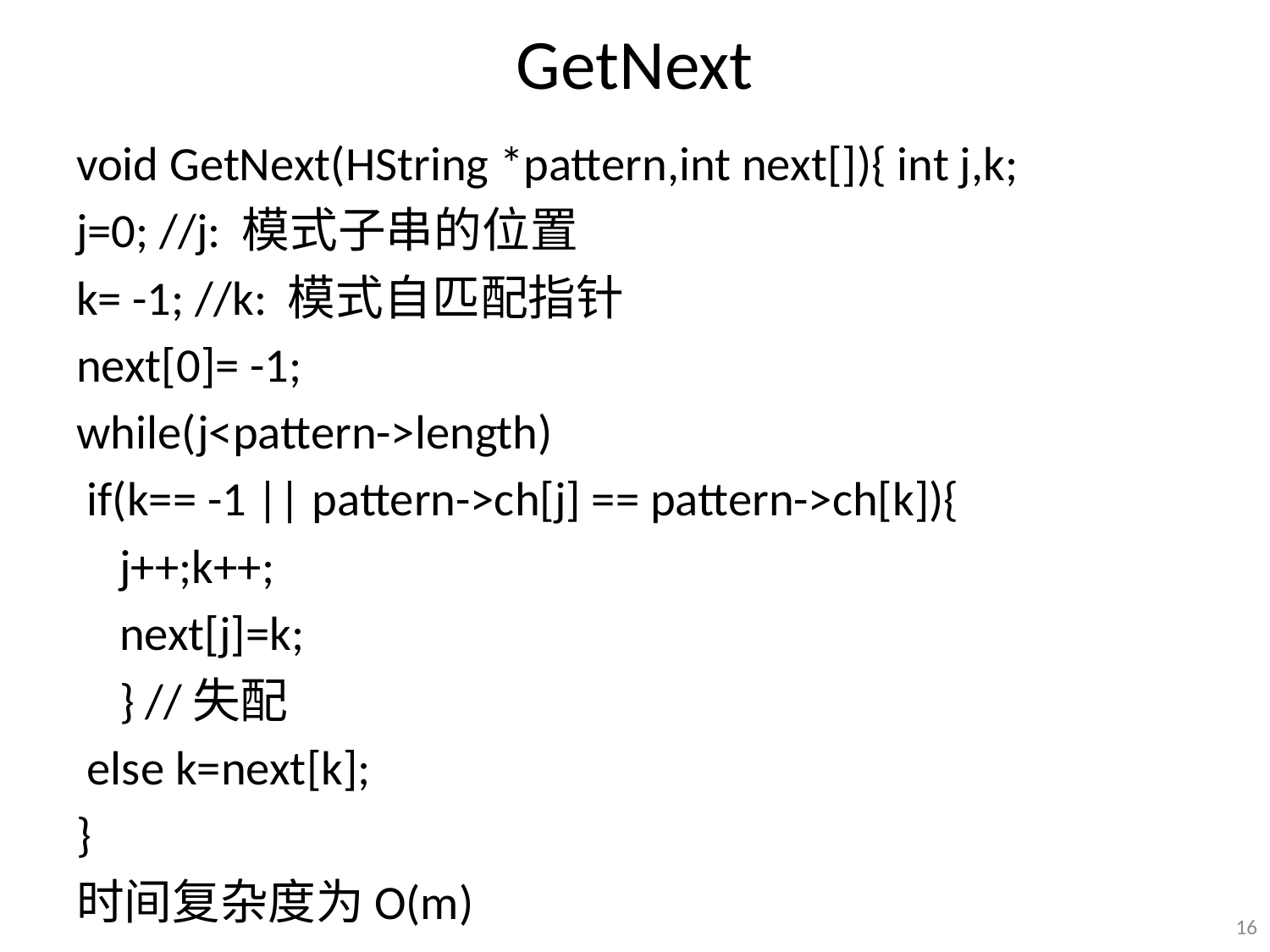

# GetNext
void GetNext(HString *pattern,int next[]){ int j,k;
j=0; //j: 模式子串的位置
k= -1; //k: 模式自匹配指针
next[0]= -1;
while(j<pattern->length)
 if(k== -1 || pattern->ch[j] == pattern->ch[k]){
    j++;k++;
    next[j]=k;
    } //失配
 else k=next[k];
}
时间复杂度为O(m)

16